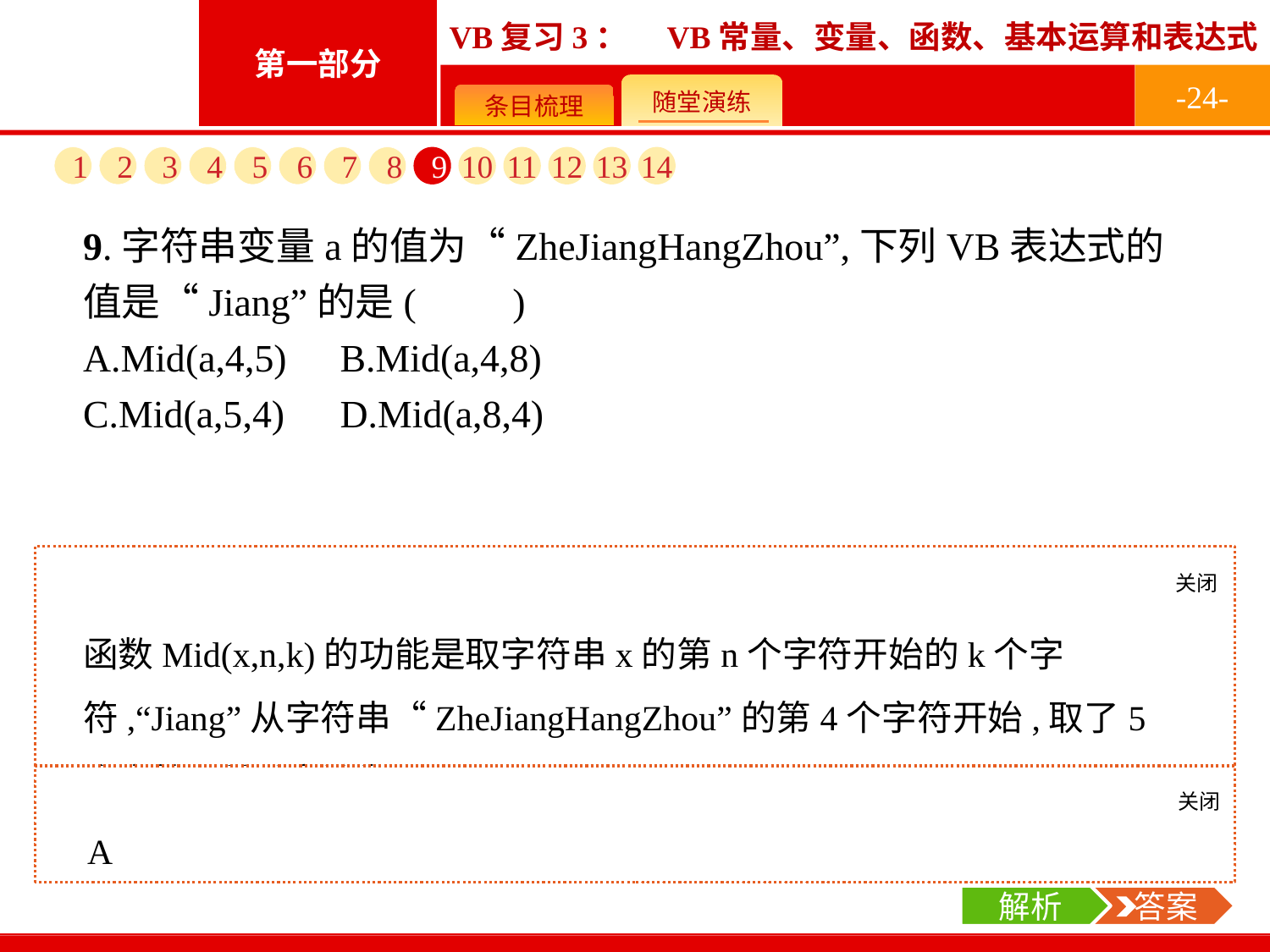

-24-
1
2
3
4
5
6
7
8
9
10
11
12
13
14
9.字符串变量a的值为“ZheJiangHangZhou”,下列VB表达式的值是“Jiang”的是(　　)
A.Mid(a,4,5)	B.Mid(a,4,8)
C.Mid(a,5,4)	D.Mid(a,8,4)

关闭
解析

函数Mid(x,n,k)的功能是取字符串x的第n个字符开始的k个字符,“Jiang”从字符串“ZheJiangHangZhou”的第4个字符开始,取了5个字符,所以应该为Mid(a,4,5)。

关闭
解析
  答案

A
解析
  答案